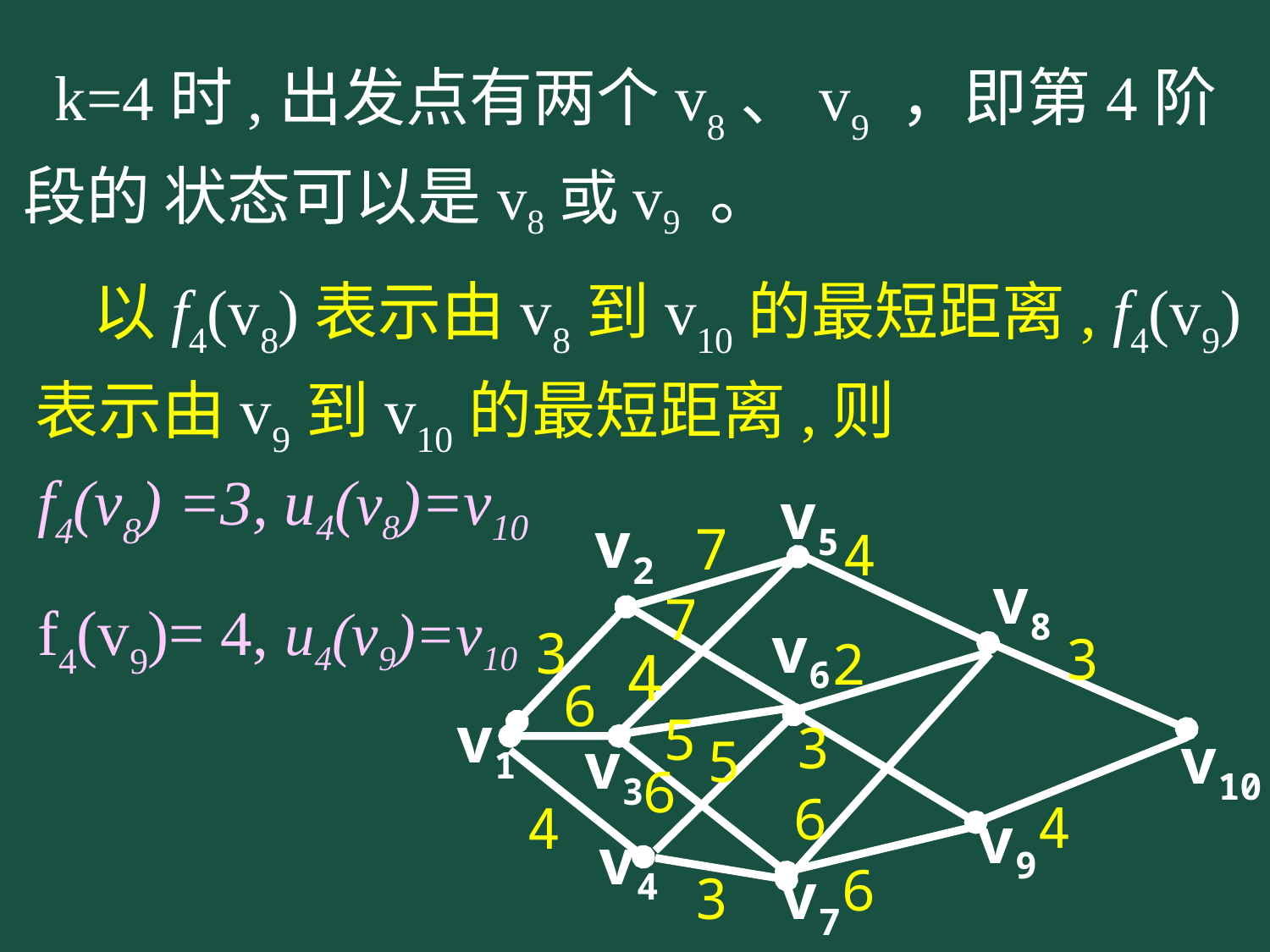

k=4时,出发点有两个v8、v9 ，即第4阶段的 状态可以是v8或v9 。
   以f4(v8)表示由v8到v10的最短距离, f4(v9)表示由v9到v10的最短距离,则
f4(v8) =3, u4(v8)=v10
f4(v9)= 4, u4(v9)=v10
v5
v2
7
4
v8

7
v6

3
3
2
4

6
v1
5
3

v10
5
v3

6
6
4
4
v9
v4

6

v7
3